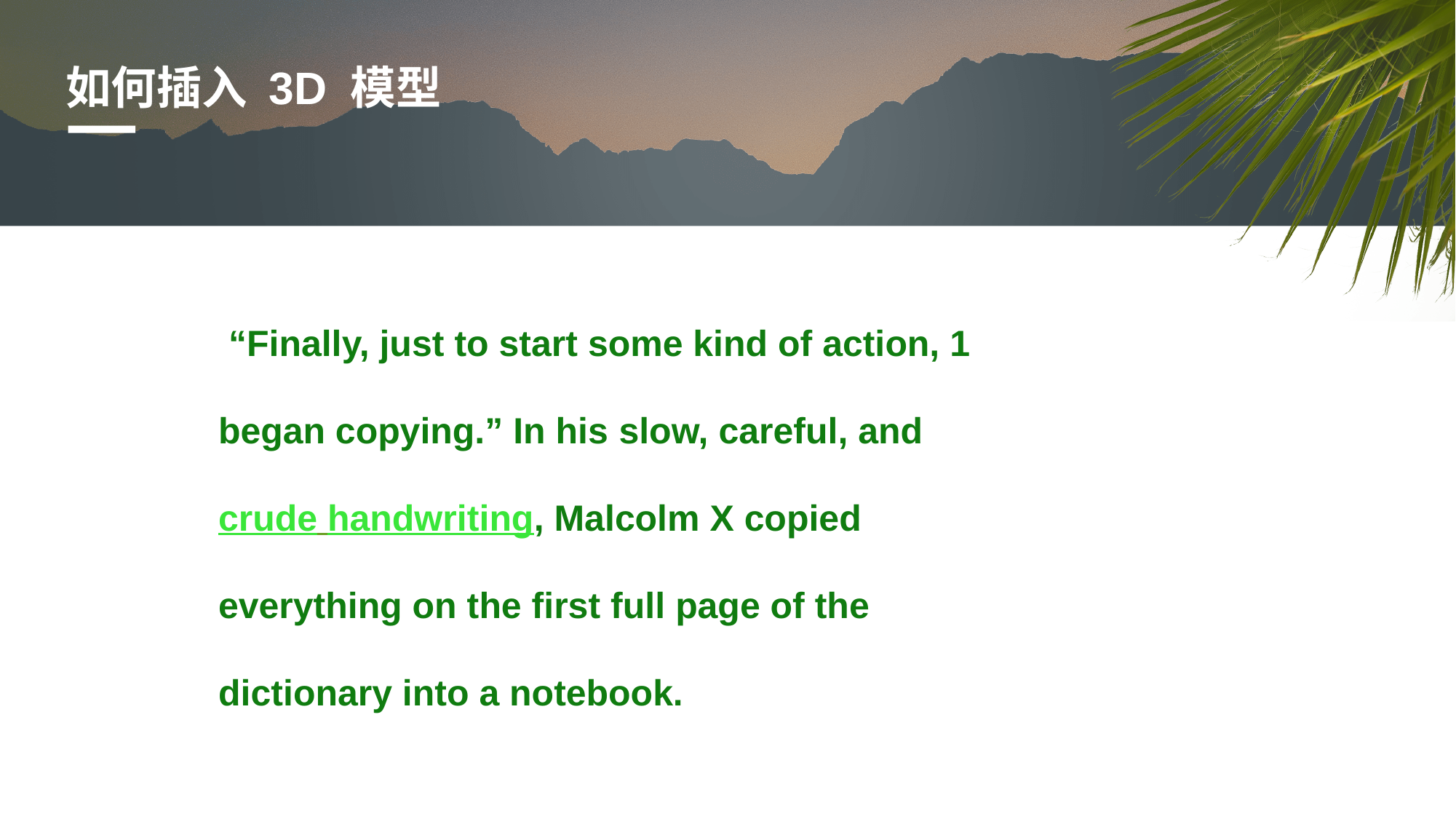

# 如何插入 3D 模型

“Finally, just to start some kind of action, 1 began copying.” In his slow, careful, and crude handwriting, Malcolm X copied everything on the first full page of the dictionary into a notebook.